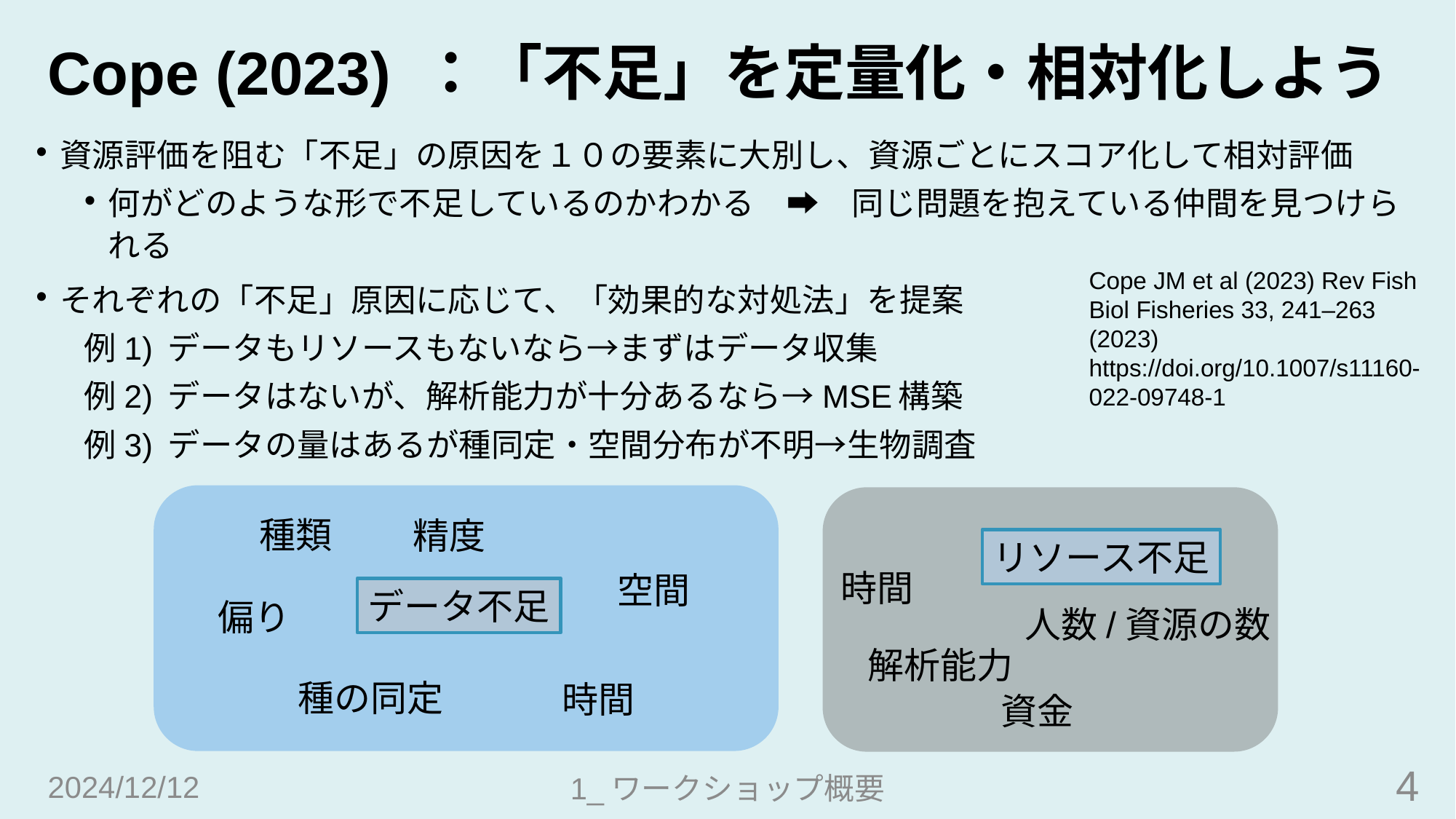

# Cope (2023) ：「不足」を定量化・相対化しよう
資源評価を阻む「不足」の原因を１０の要素に大別し、資源ごとにスコア化して相対評価
何がどのような形で不足しているのかわかる　➡　同じ問題を抱えている仲間を見つけられる
それぞれの「不足」原因に応じて、「効果的な対処法」を提案
例1) データもリソースもないなら→まずはデータ収集
例2) データはないが、解析能力が十分あるなら→MSE構築
例3) データの量はあるが種同定・空間分布が不明→生物調査

Cope JM et al (2023) Rev Fish Biol Fisheries 33, 241–263 (2023) https://doi.org/10.1007/s11160-022-09748-1

データ不足

リソース不足
種類
精度
空間
偏り
種の同定
時間
時間
人数/資源の数
解析能力
資金
4
2024/12/12
1_ワークショップ概要